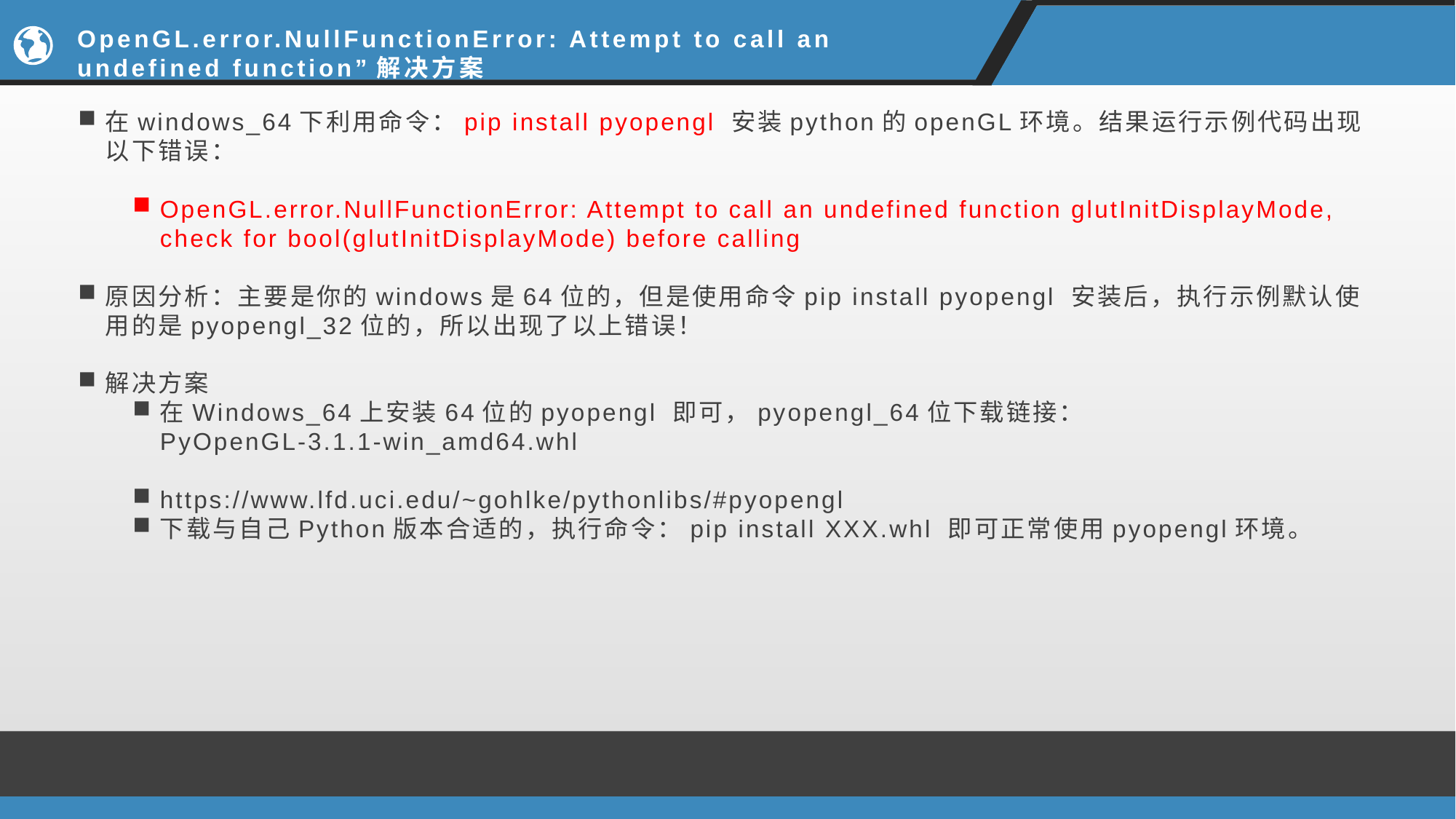

# OpenGL.error.NullFunctionError: Attempt to call an undefined function”解决方案

在windows_64下利用命令：pip install pyopengl 安装python的openGL环境。结果运行示例代码出现以下错误：

OpenGL.error.NullFunctionError: Attempt to call an undefined function glutInitDisplayMode, check for bool(glutInitDisplayMode) before calling

原因分析：主要是你的windows是64位的，但是使用命令pip install pyopengl 安装后，执行示例默认使用的是pyopengl_32位的，所以出现了以上错误！

解决方案
在Windows_64上安装64位的pyopengl 即可，pyopengl_64位下载链接：PyOpenGL‑3.1.1‑win_amd64.whl

https://www.lfd.uci.edu/~gohlke/pythonlibs/#pyopengl
下载与自己Python版本合适的，执行命令：pip install XXX.whl 即可正常使用pyopengl环境。